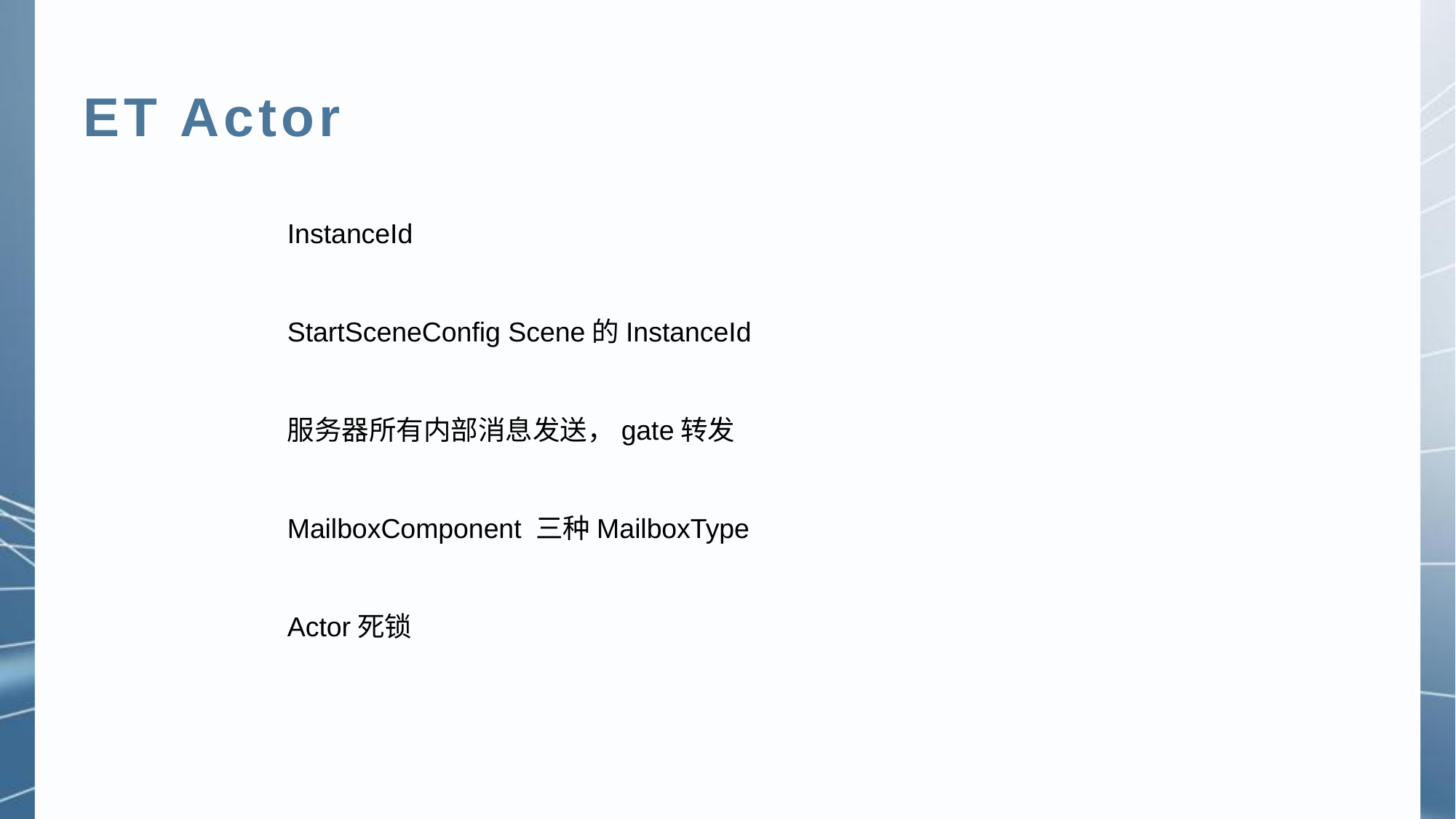

ET Actor
InstanceId

StartSceneConfig Scene的InstanceId

服务器所有内部消息发送，gate转发

MailboxComponent 三种MailboxType

Actor死锁